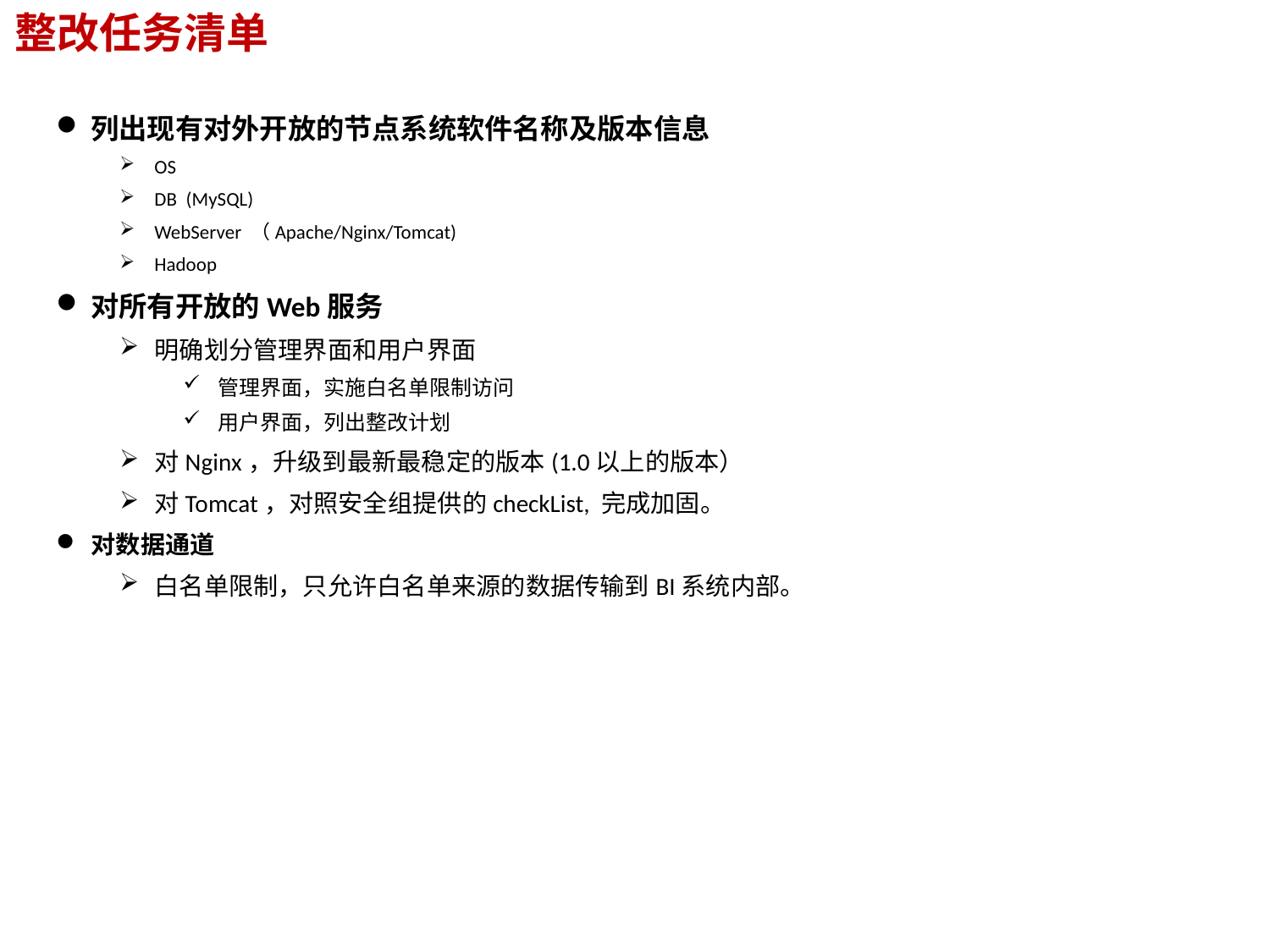

整改任务清单
列出现有对外开放的节点系统软件名称及版本信息
OS
DB  (MySQL)
WebServer （Apache/Nginx/Tomcat)
Hadoop
对所有开放的Web服务
明确划分管理界面和用户界面
管理界面，实施白名单限制访问
用户界面，列出整改计划
对Nginx，升级到最新最稳定的版本(1.0以上的版本）
对Tomcat，对照安全组提供的checkList, 完成加固。
对数据通道
白名单限制，只允许白名单来源的数据传输到BI系统内部。